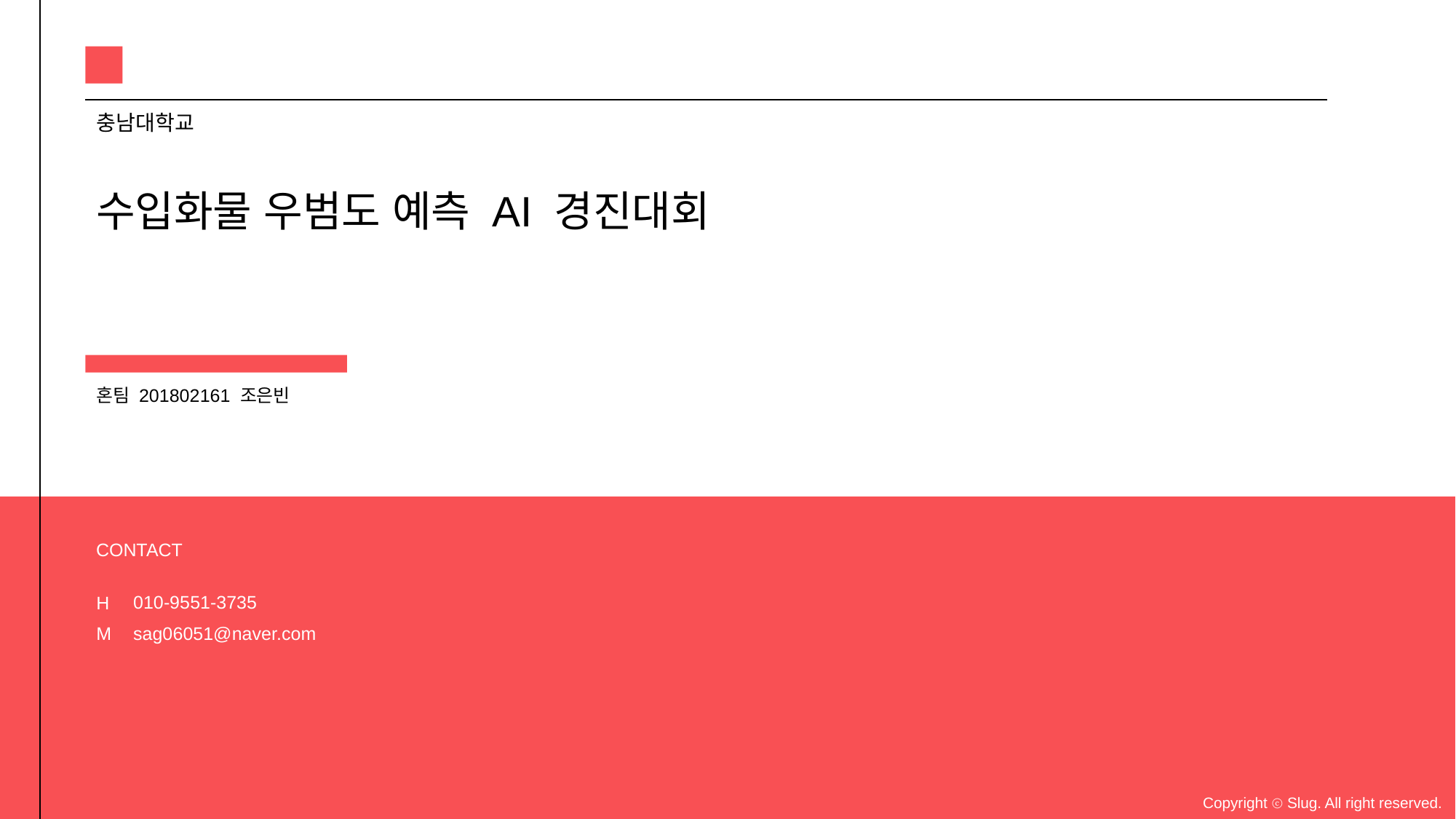

충남대학교
수입화물 우범도 예측 AI 경진대회

혼팀 201802161 조은빈

CONTACT
010-9551-3735
H
sag06051@naver.com
M
Copyright ⓒ Slug. All right reserved.